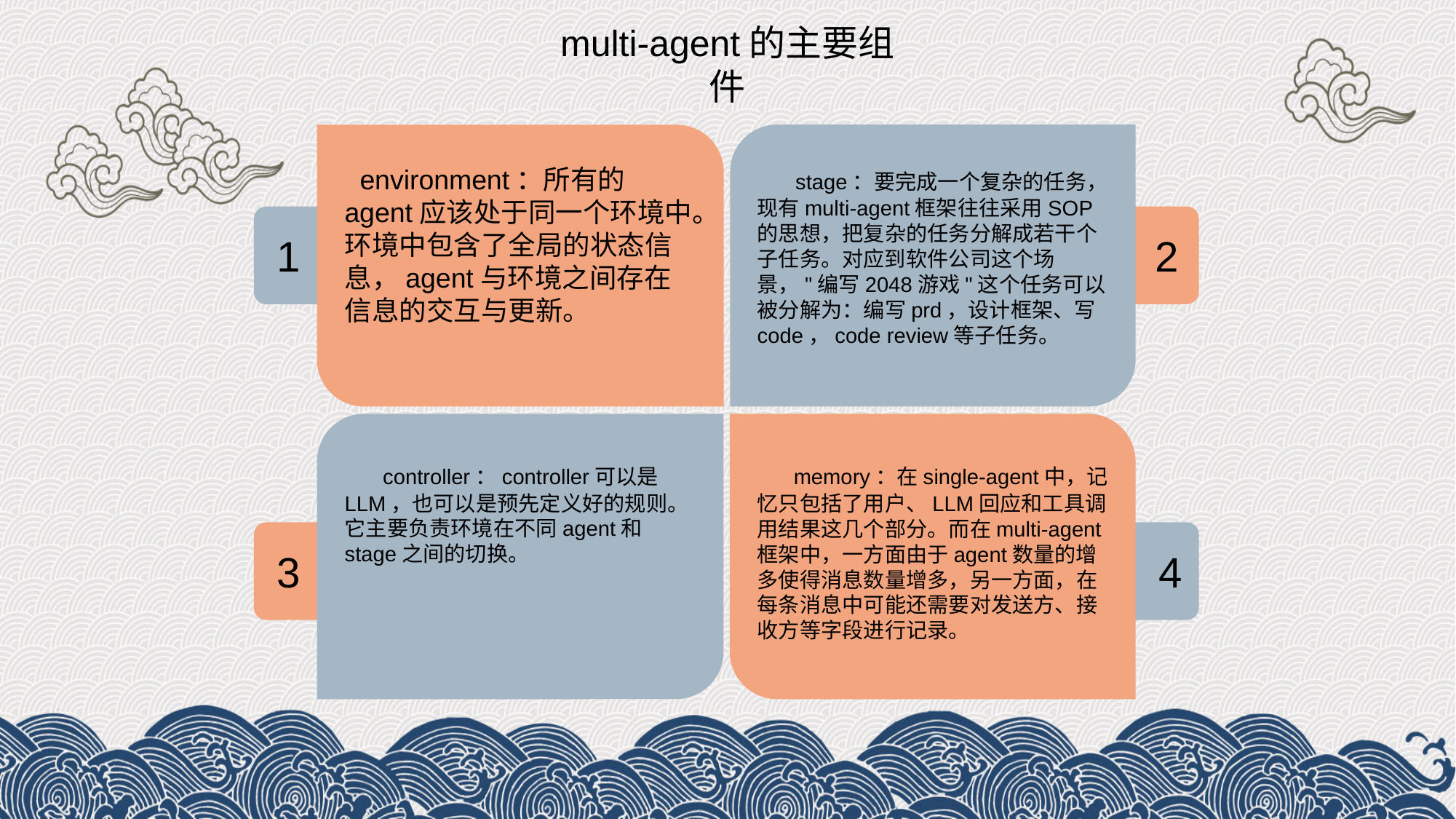

multi-agent的主要组件

  environment：所有的agent应该处于同一个环境中。环境中包含了全局的状态信息，agent与环境之间存在信息的交互与更新。

     stage：要完成一个复杂的任务，现有multi-agent框架往往采用SOP的思想，把复杂的任务分解成若干个子任务。对应到软件公司这个场景，"编写2048游戏"这个任务可以被分解为：编写prd，设计框架、写code，code review等子任务。

1
2
     controller：controller可以是LLM，也可以是预先定义好的规则。它主要负责环境在不同agent和stage之间的切换。
     memory：在single-agent中，记忆只包括了用户、LLM回应和工具调用结果这几个部分。而在multi-agent框架中，一方面由于agent数量的增多使得消息数量增多，另一方面，在每条消息中可能还需要对发送方、接收方等字段进行记录。

3
4